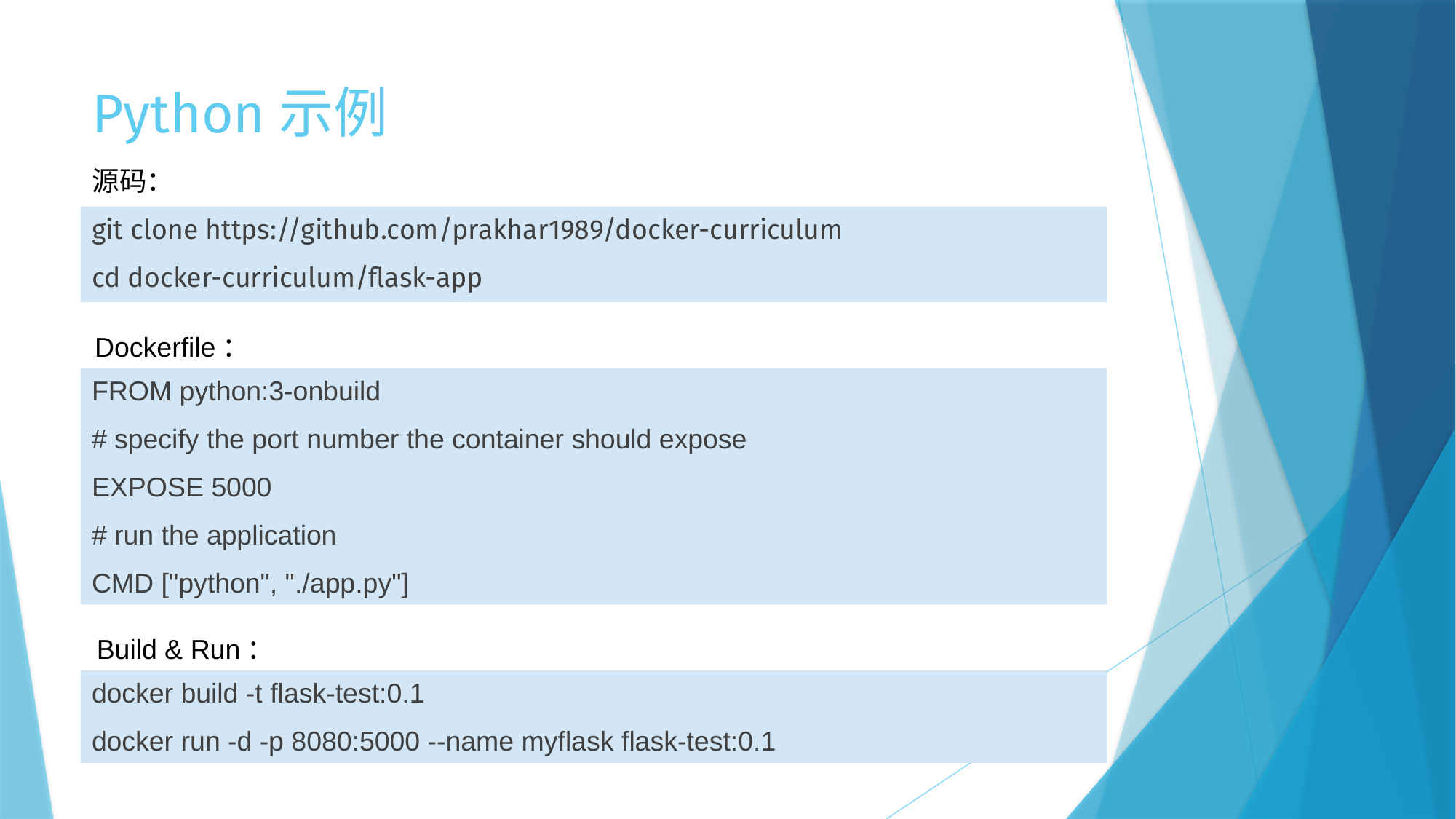

# Python示例
源码：
git clone https://github.com/prakhar1989/docker-curriculum
cd docker-curriculum/flask-app
Dockerfile：
FROM python:3-onbuild
# specify the port number the container should expose
EXPOSE 5000
# run the application
CMD ["python", "./app.py"]
Build & Run：
docker build -t flask-test:0.1
docker run -d -p 8080:5000 --name myflask flask-test:0.1